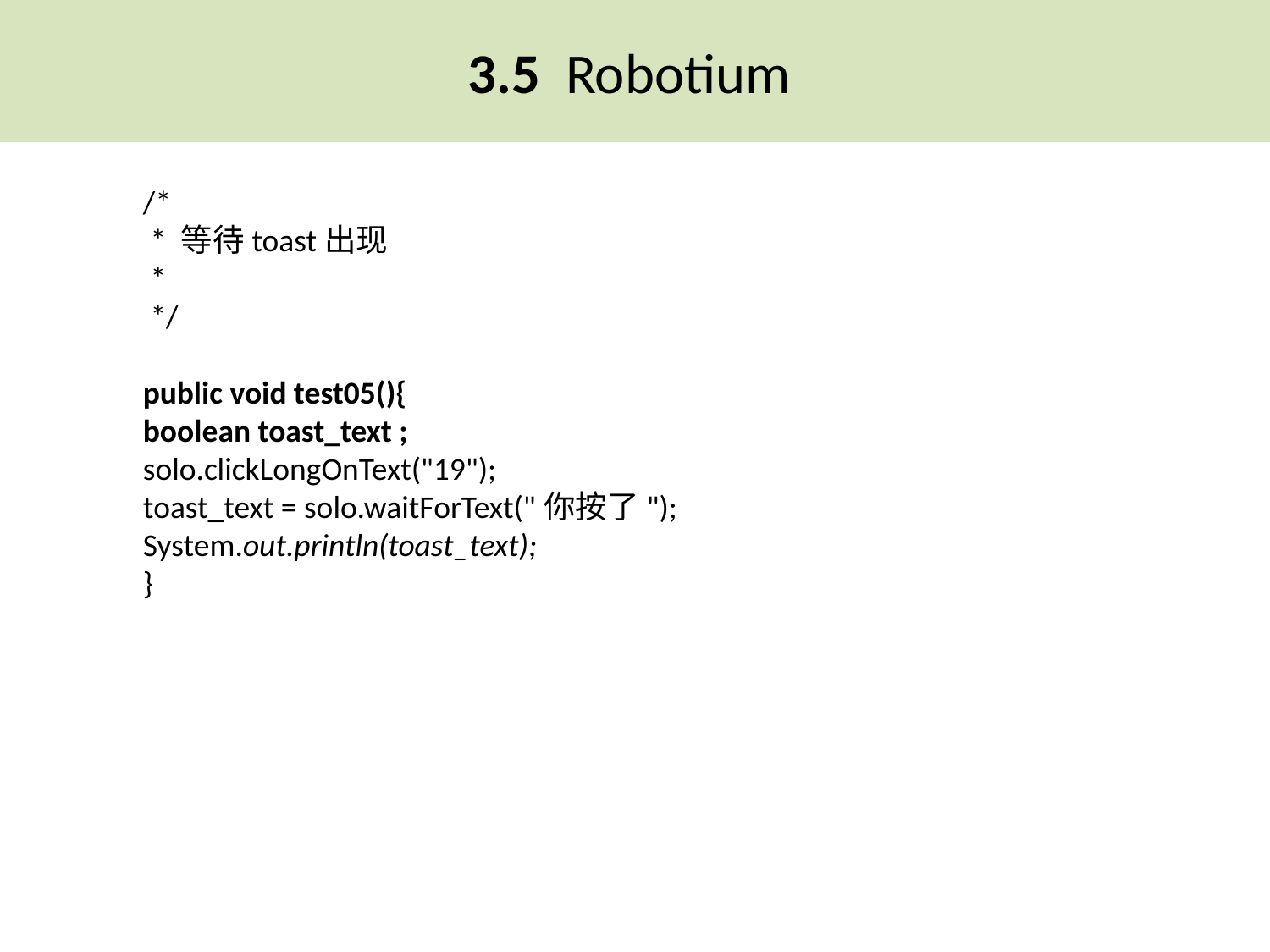

3.5  Robotium

/*
 * 等待toast出现
 *
 */

public void test05(){
boolean toast_text ;
solo.clickLongOnText("19");
toast_text = solo.waitForText("你按了");
System.out.println(toast_text);
}